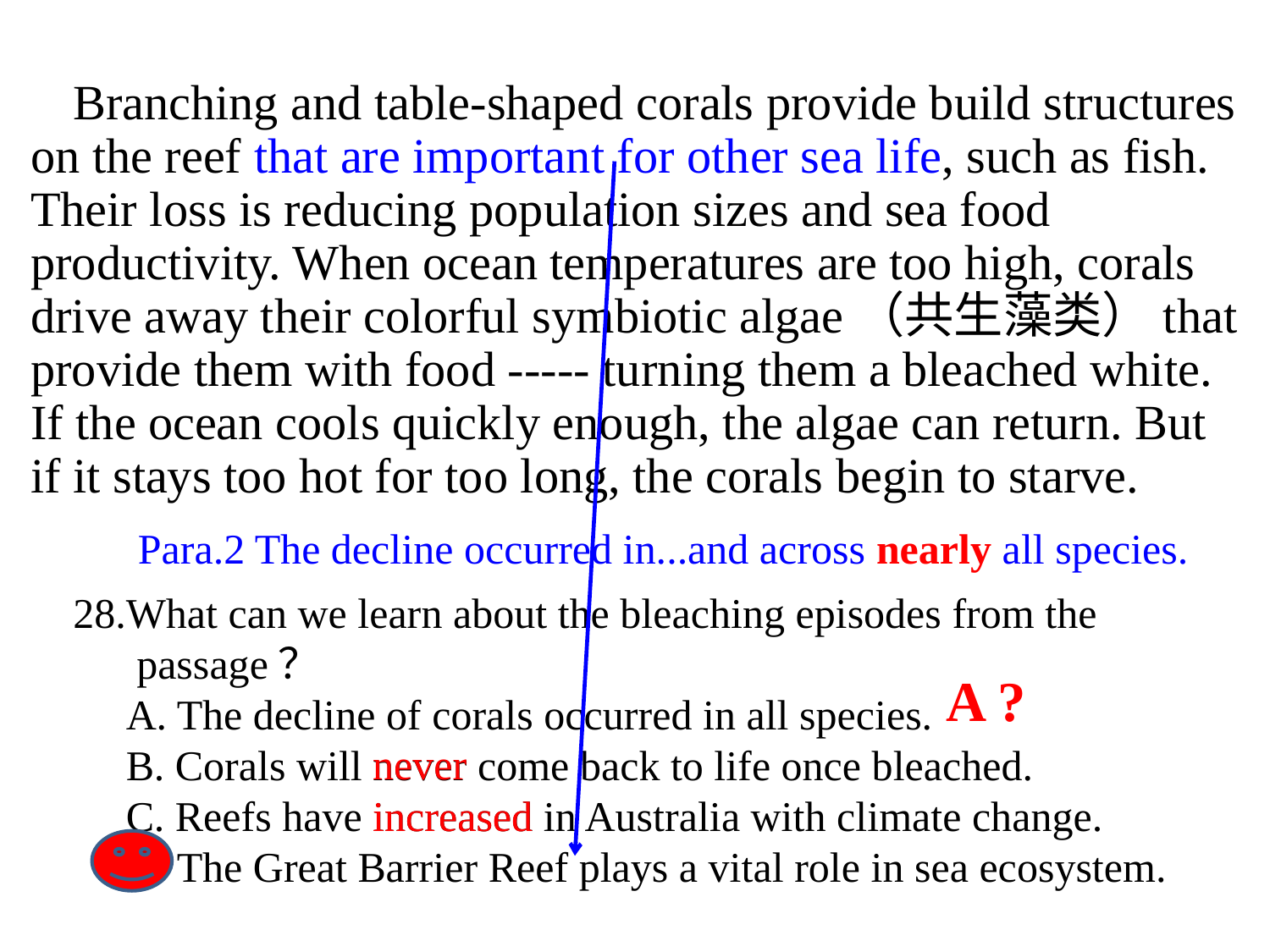

Branching and table-shaped corals provide build structures on the reef that are important for other sea life, such as fish. Their loss is reducing population sizes and sea food productivity. When ocean temperatures are too high, corals drive away their colorful symbiotic algae（共生藻类）that provide them with food ----- turning them a bleached white. If the ocean cools quickly enough, the algae can return. But if it stays too hot for too long, the corals begin to starve.
Para.2 The decline occurred in...and across nearly all species.
28.What can we learn about the bleaching episodes from the
      passage？
     A. The decline of corals occurred in all species.
     B. Corals will never come back to life once bleached.
     C. Reefs have increased in Australia with climate change.
     D. The Great Barrier Reef plays a vital role in sea ecosystem.
A ?
never
increased